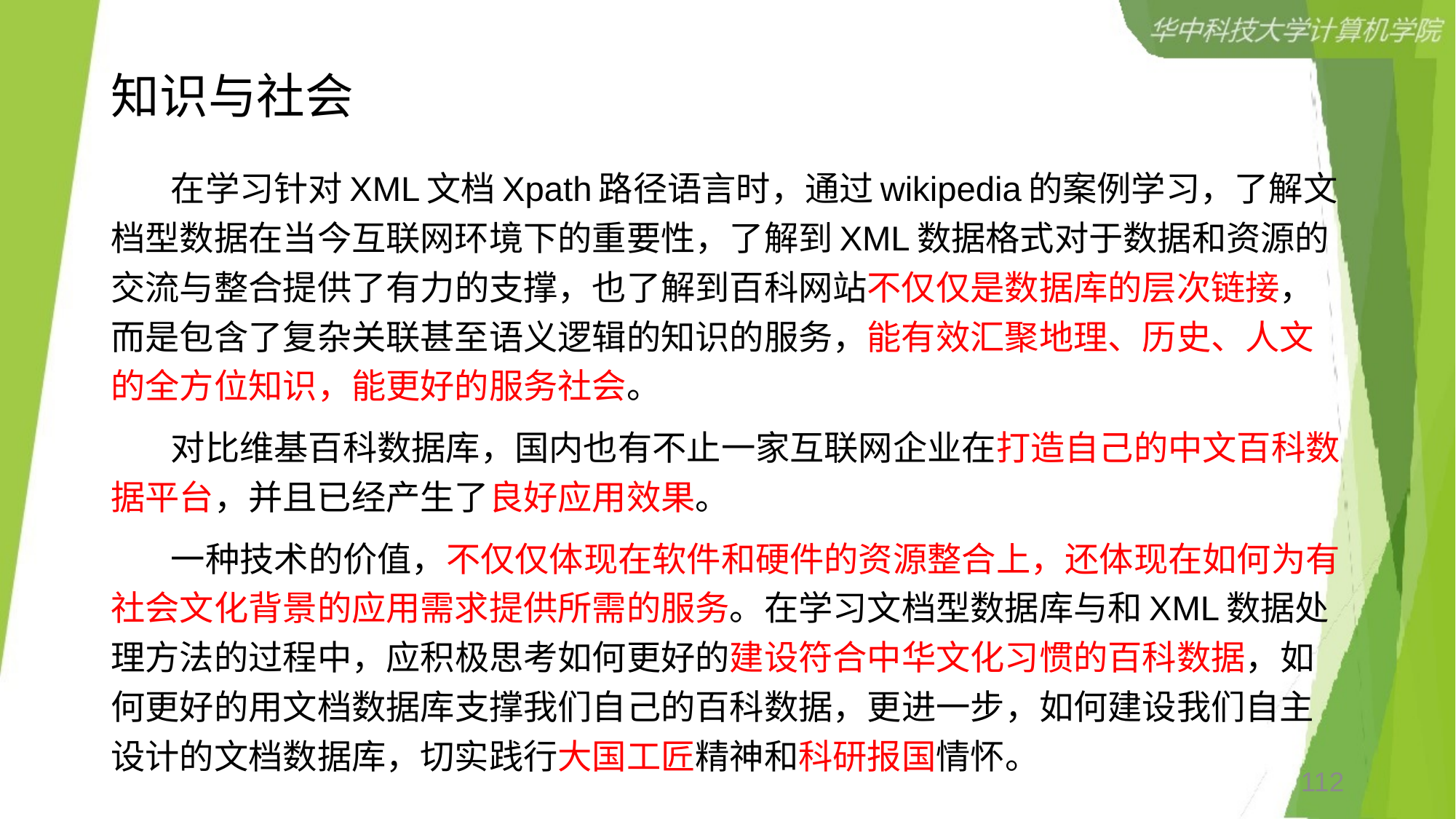

# 知识与社会
       在学习针对XML文档Xpath路径语言时，通过wikipedia的案例学习，了解文档型数据在当今互联网环境下的重要性，了解到XML数据格式对于数据和资源的交流与整合提供了有力的支撑，也了解到百科网站不仅仅是数据库的层次链接，而是包含了复杂关联甚至语义逻辑的知识的服务，能有效汇聚地理、历史、人文的全方位知识，能更好的服务社会。
       对比维基百科数据库，国内也有不止一家互联网企业在打造自己的中文百科数据平台，并且已经产生了良好应用效果。
       一种技术的价值，不仅仅体现在软件和硬件的资源整合上，还体现在如何为有社会文化背景的应用需求提供所需的服务。在学习文档型数据库与和XML数据处理方法的过程中，应积极思考如何更好的建设符合中华文化习惯的百科数据，如何更好的用文档数据库支撑我们自己的百科数据，更进一步，如何建设我们自主设计的文档数据库，切实践行大国工匠精神和科研报国情怀。
112